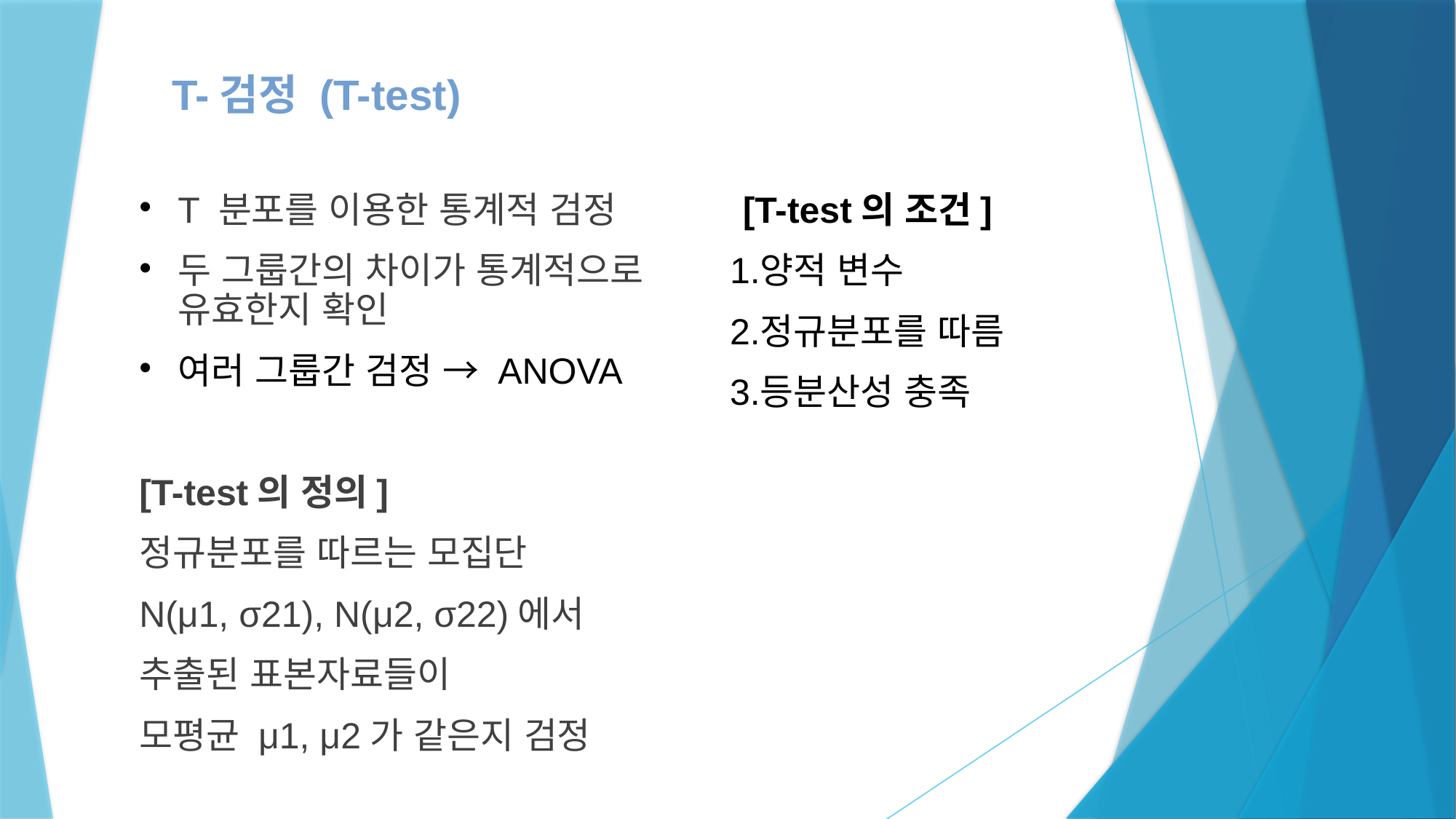

T-검정 (T-test)
T 분포를 이용한 통계적 검정
두 그룹간의 차이가 통계적으로 유효한지 확인
여러 그룹간 검정 → ANOVA

[T-test의 정의]
정규분포를 따르는 모집단
N(μ1, σ21), N(μ2, σ22)에서
추출된 표본자료들이
모평균 μ1, μ2가 같은지 검정
# [T-test의 조건]
양적 변수
정규분포를 따름
등분산성 충족